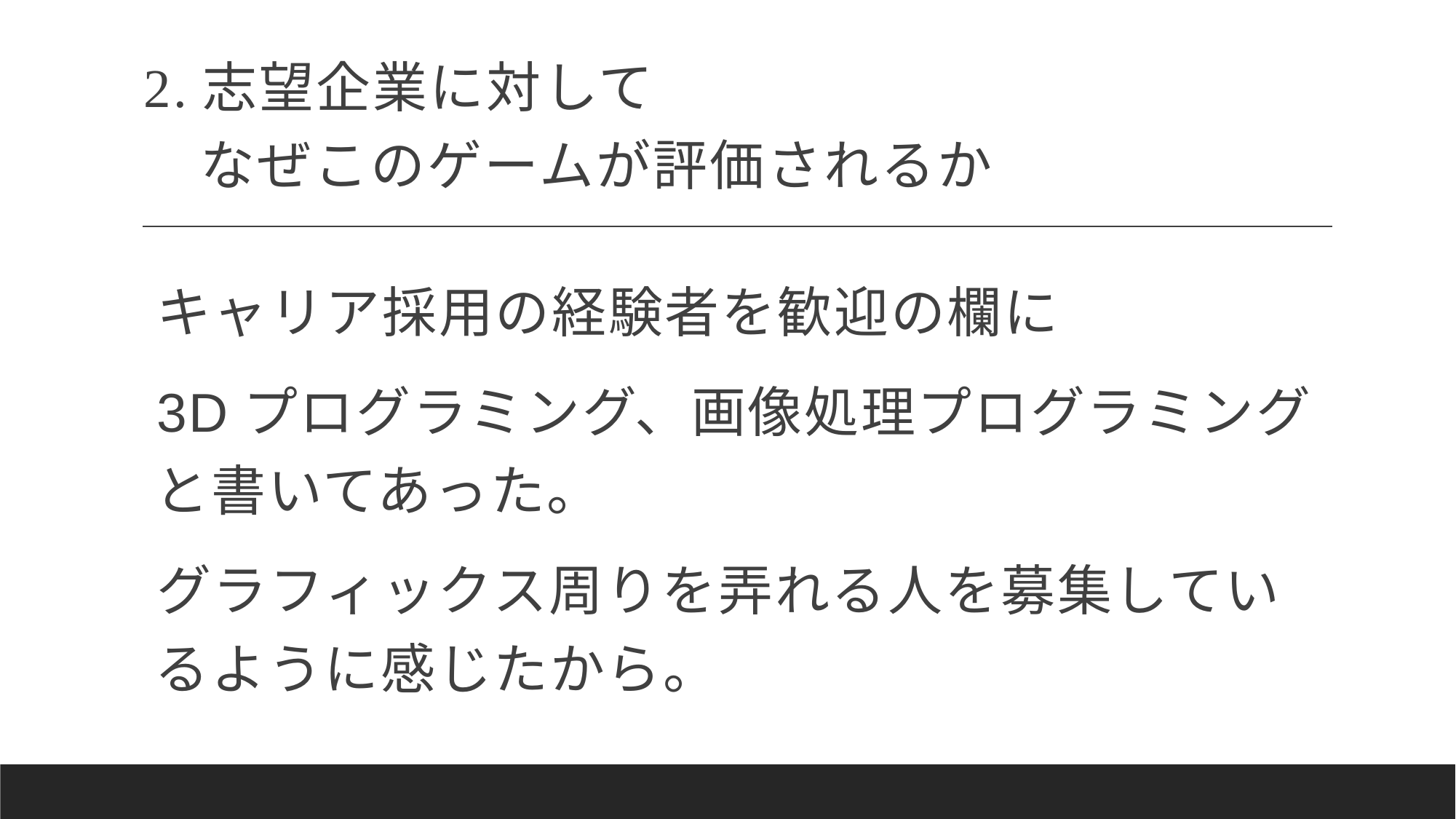

# 2.志望企業に対して​
   なぜこのゲームが評価されるか
キャリア採用の経験者を歓迎の欄に
3Dプログラミング、画像処理プログラミングと書いてあった。
グラフィックス周りを弄れる人を募集しているように感じたから。